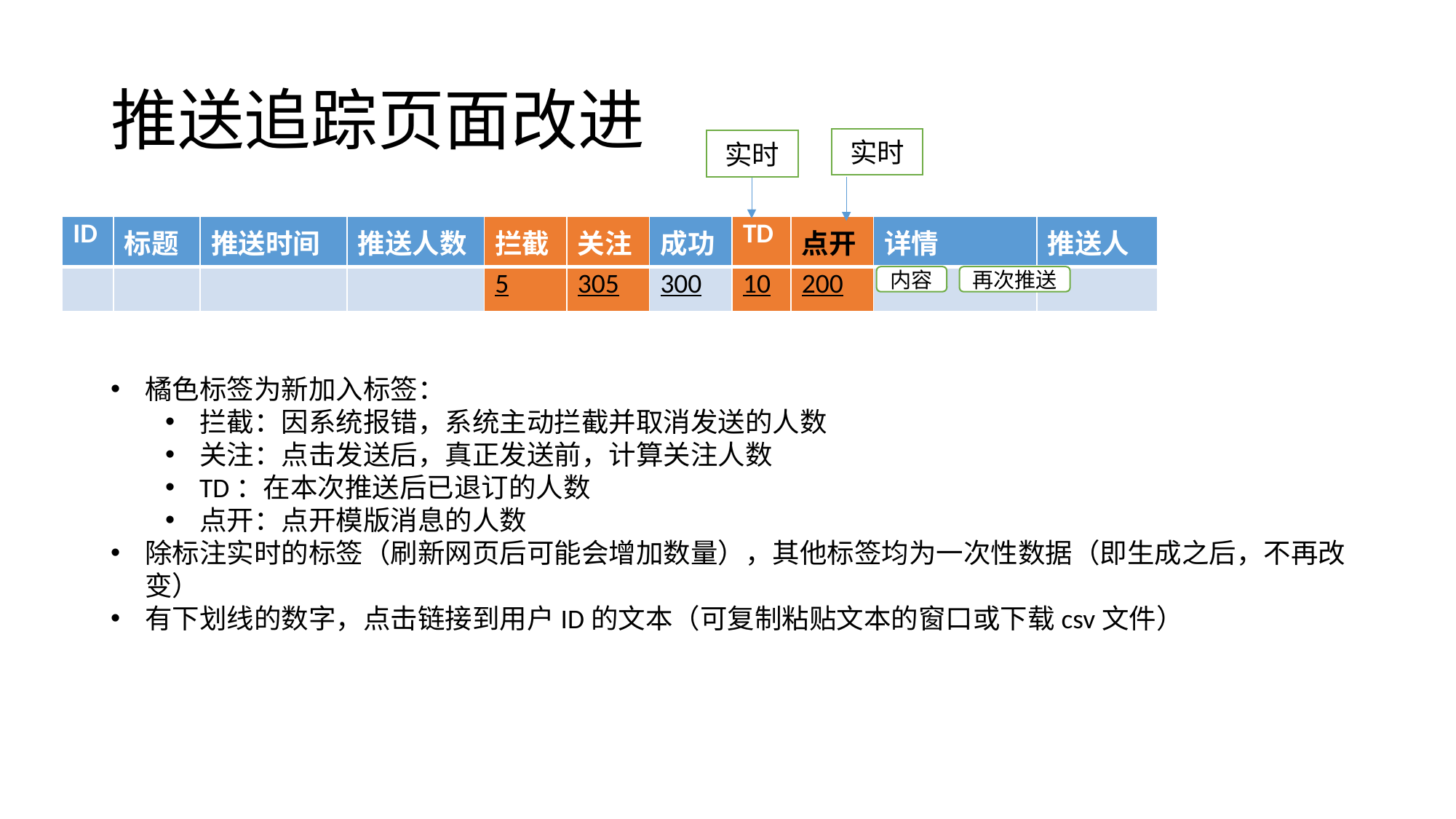

# 推送追踪页面改进
实时
实时
| ID | 标题 | 推送时间 | 推送人数 | 拦截 | 关注 | 成功 | TD | 点开 | 详情 | 推送人 |
| --- | --- | --- | --- | --- | --- | --- | --- | --- | --- | --- |
|  |  |  |  | 5 | 305 | 300 | 10 | 200 |  |  |
内容
再次推送
橘色标签为新加入标签：
拦截：因系统报错，系统主动拦截并取消发送的人数
关注：点击发送后，真正发送前，计算关注人数
TD：在本次推送后已退订的人数
点开：点开模版消息的人数
除标注实时的标签（刷新网页后可能会增加数量），其他标签均为一次性数据（即生成之后，不再改变）
有下划线的数字，点击链接到用户ID的文本（可复制粘贴文本的窗口或下载csv文件）